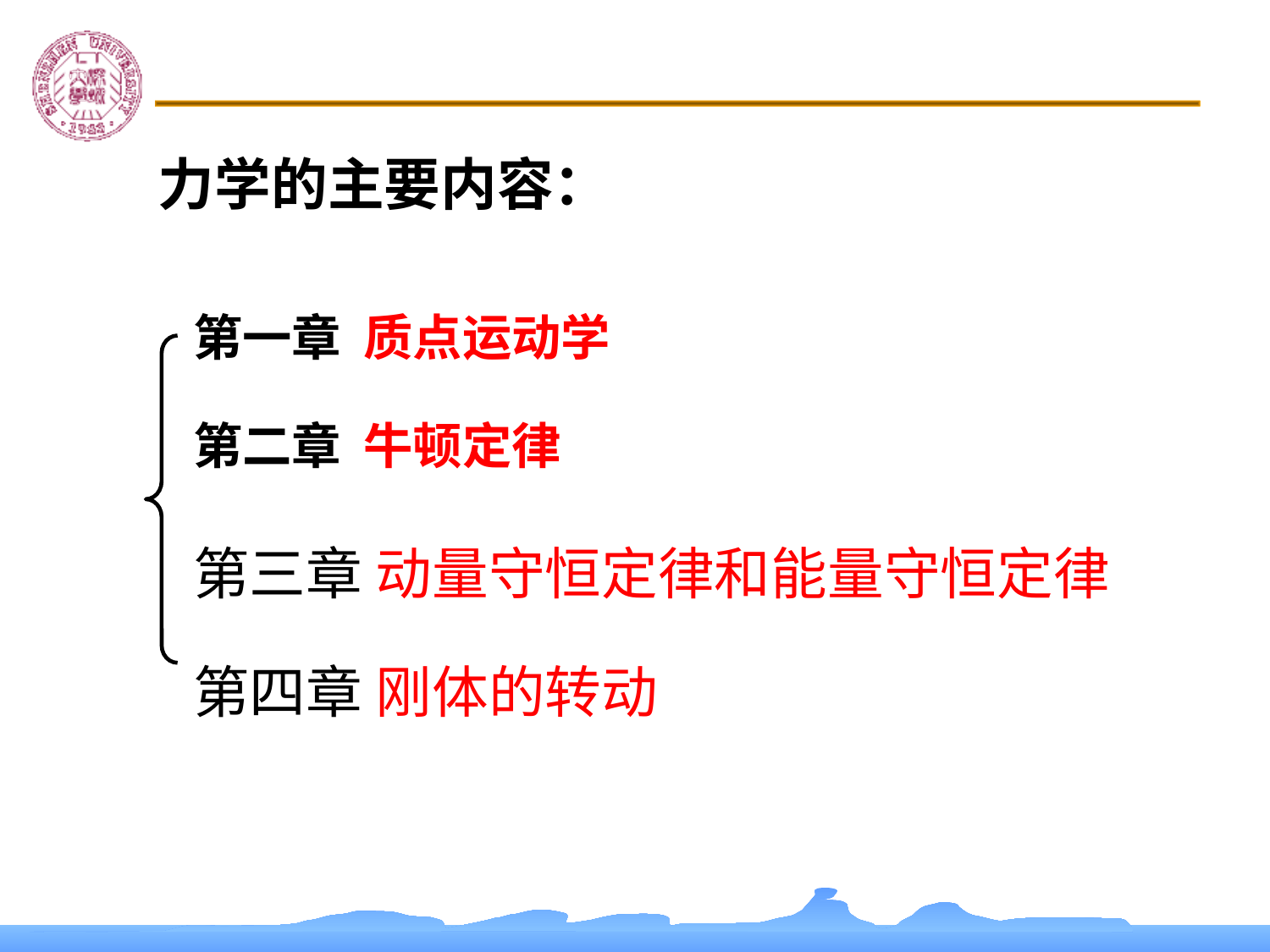

力学的主要内容：
第一章  质点运动学

第二章  牛顿定律
第三章 动量守恒定律和能量守恒定律
第四章 刚体的转动